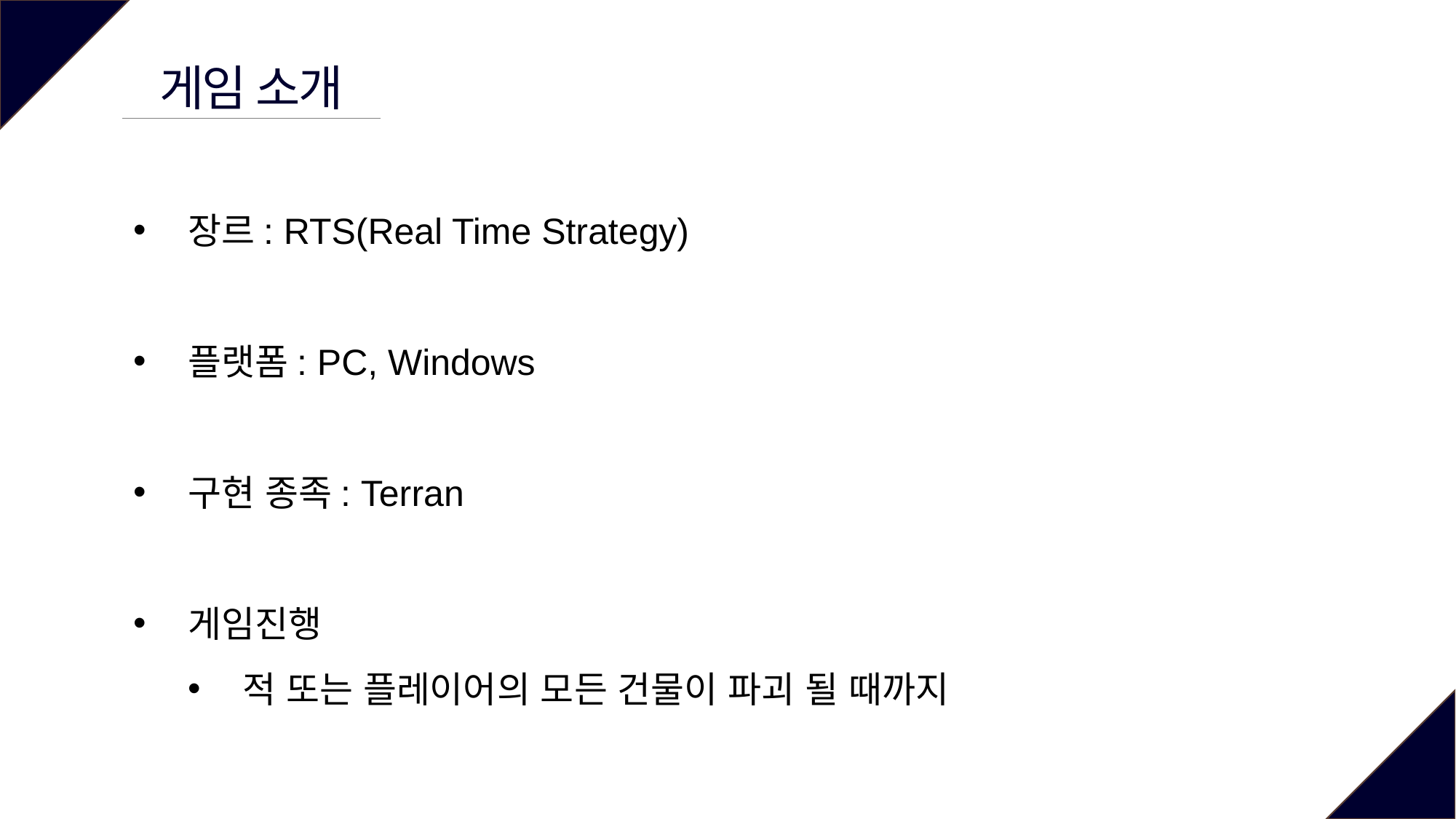

게임 소개
장르: RTS(Real Time Strategy)

플랫폼: PC, Windows

구현 종족: Terran

게임진행
적 또는 플레이어의 모든 건물이 파괴 될 때까지